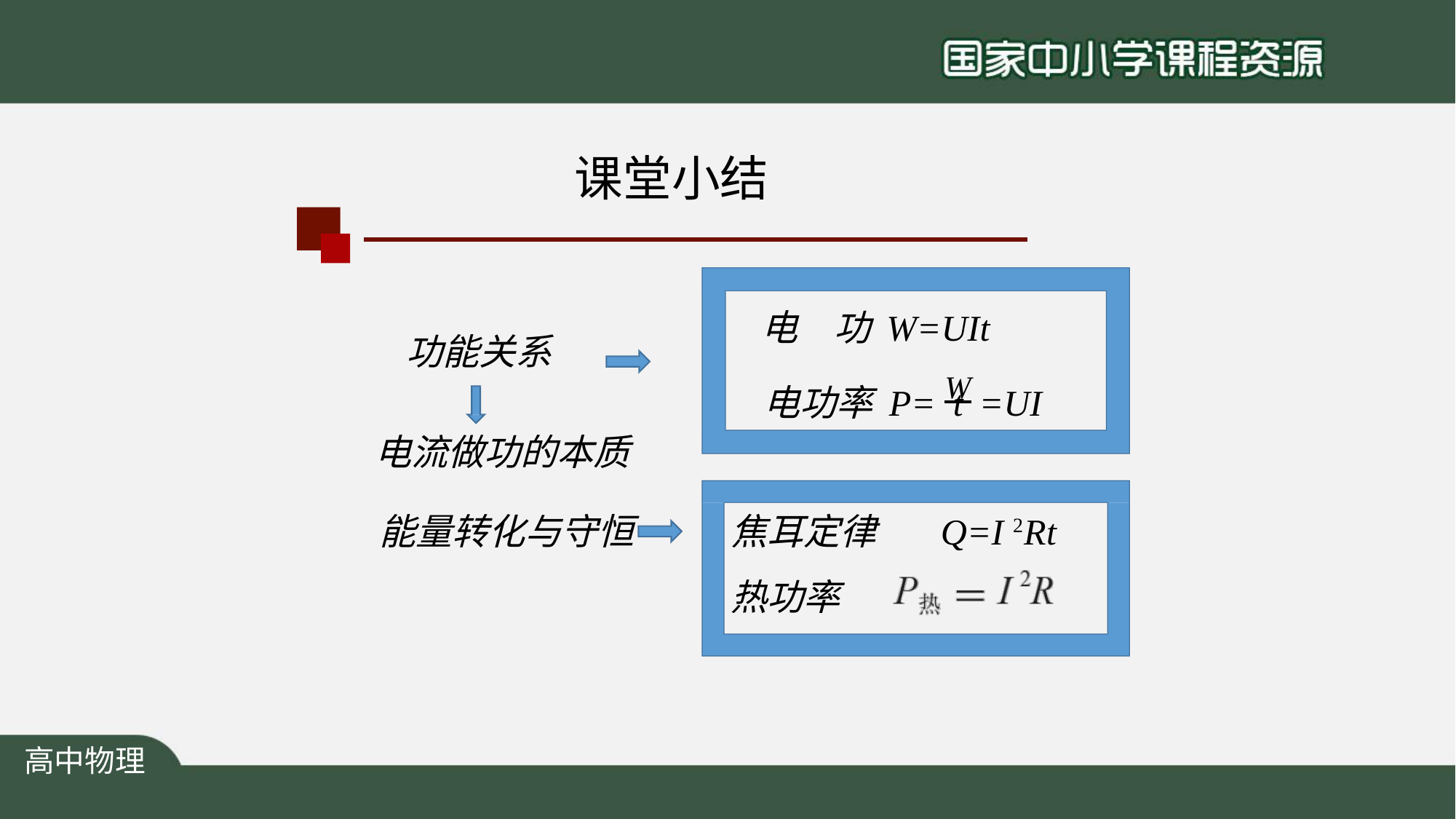

# 课堂小结

电	功	W=UIt
t
功能关系

电功率	P= W =UI

电流做功的本质
能量转化与守恒

焦耳定律	Q=I 2Rt
热功率

高中物理